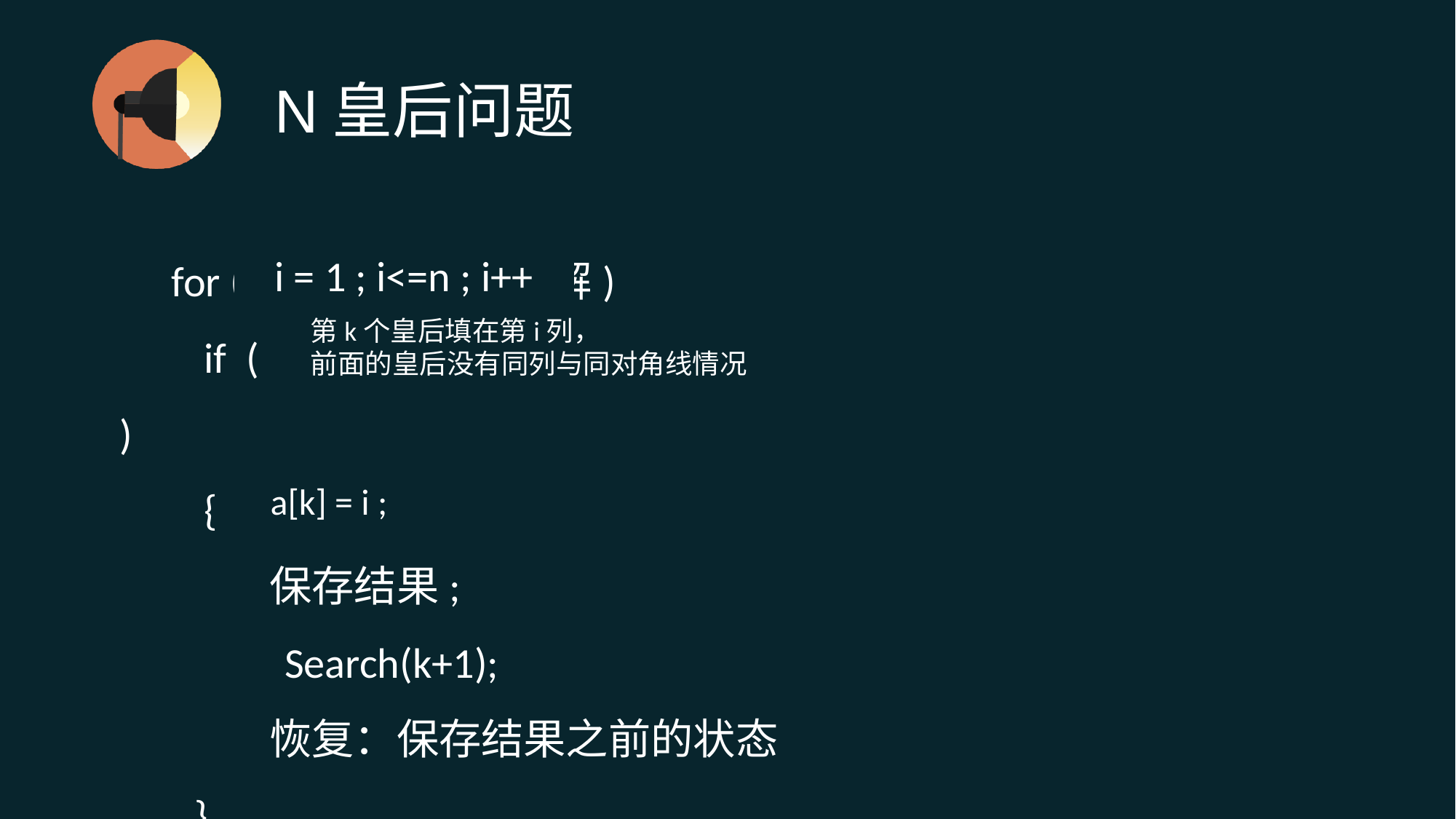

# N皇后问题
　  for (枚举该位可能的解)
　　 if  (                  满足条件                          )
　　 {
　　　　保存结果;
　　　     Search(k+1);
　　　　恢复：保存结果之前的状态
　　}
i = 1 ; i<=n ; i++
第k个皇后填在第i列，
前面的皇后没有同列与同对角线情况
a[k] = i ;